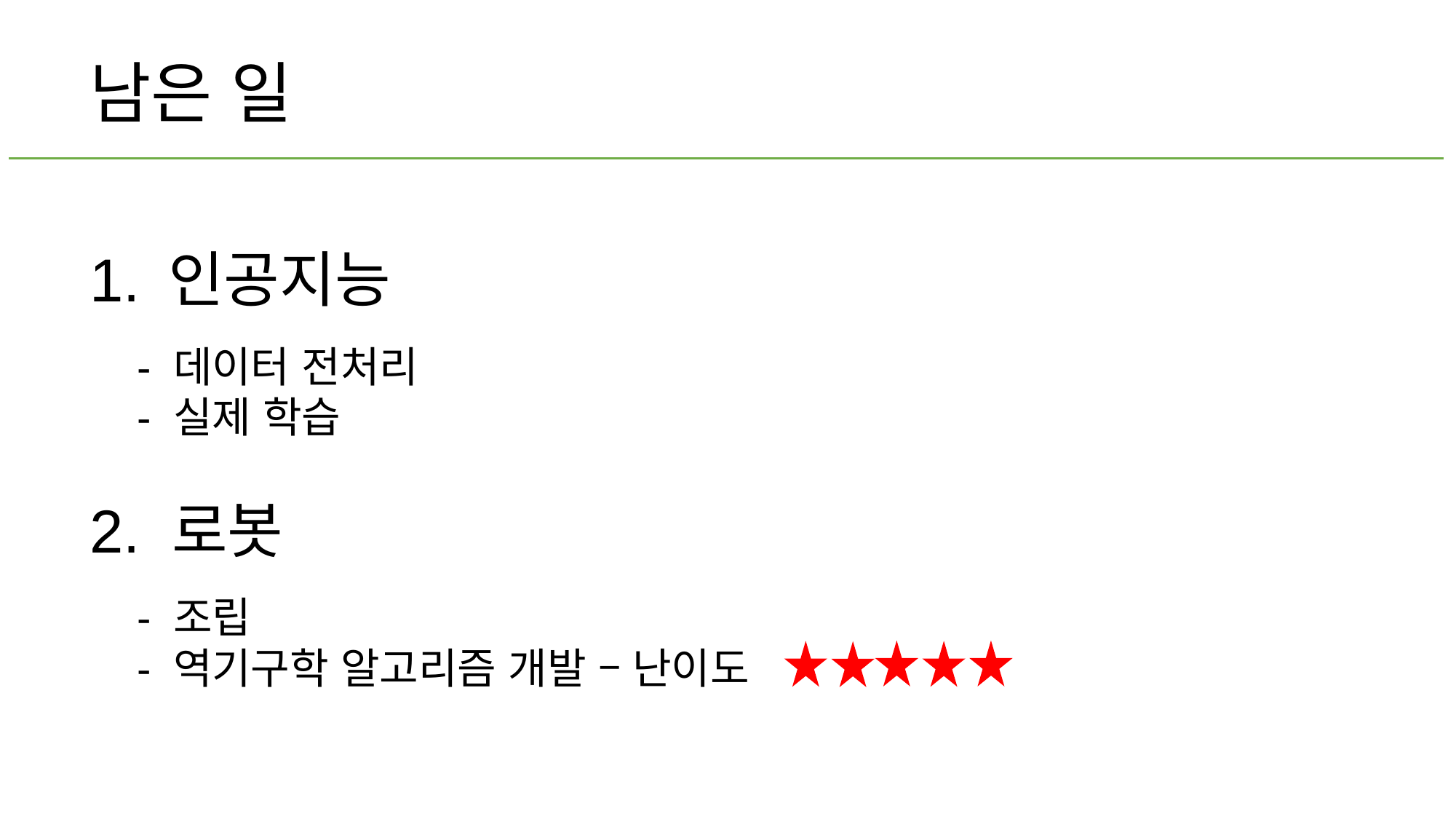

남은 일
 인공지능
    - 데이터 전처리
    - 실제 학습

2. 로봇
    - 조립
    - 역기구학 알고리즘 개발 – 난이도